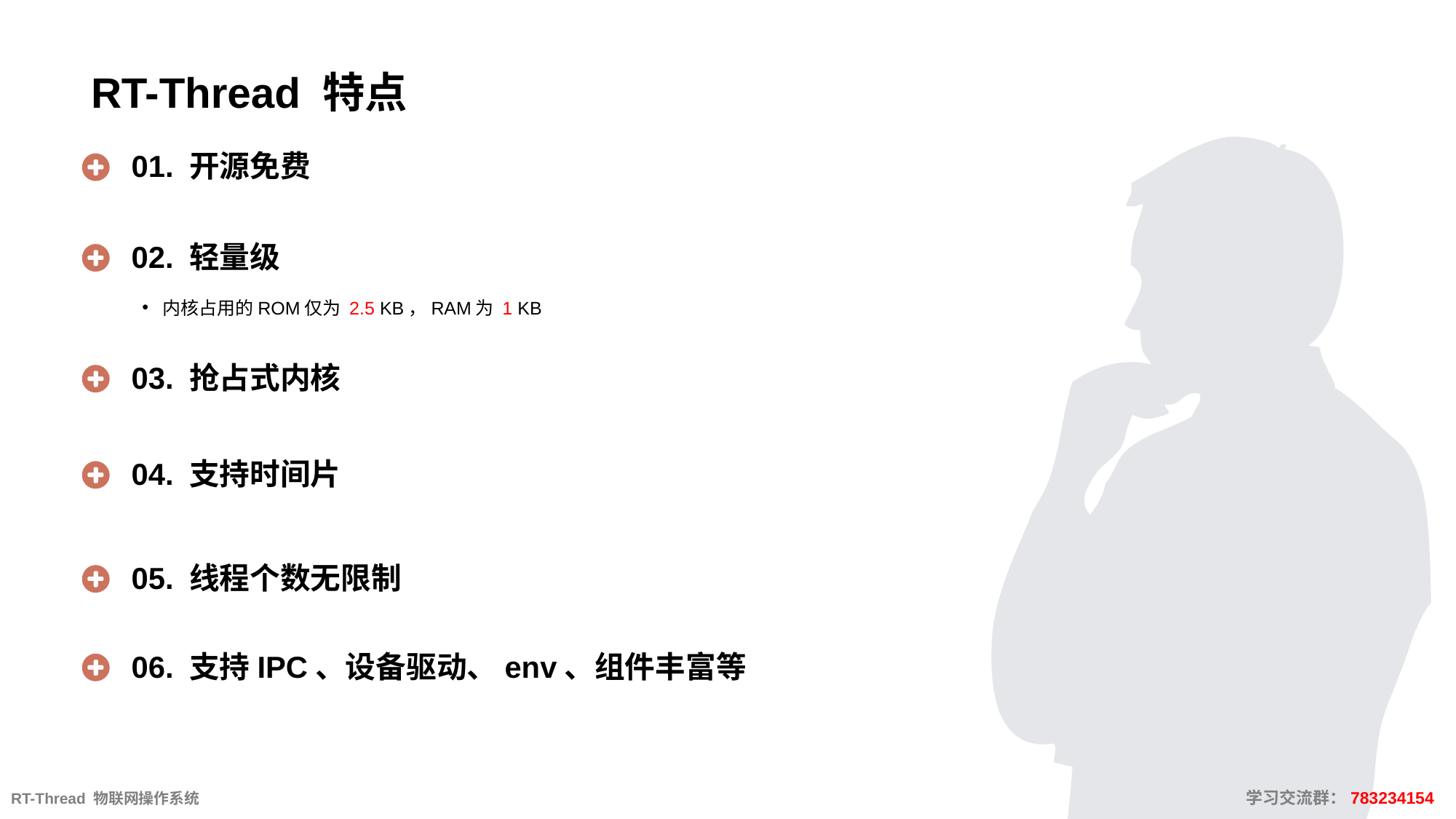

# RT-Thread 特点

内核占用的ROM仅为 2.5 KB，RAM为 1 KB
04. 支持时间片

05. 线程个数无限制

01. 开源免费

02. 轻量级

03. 抢占式内核

06. 支持IPC、设备驱动、env、组件丰富等

15
RT-Thread 物联网操作系统										          学习交流群：783234154